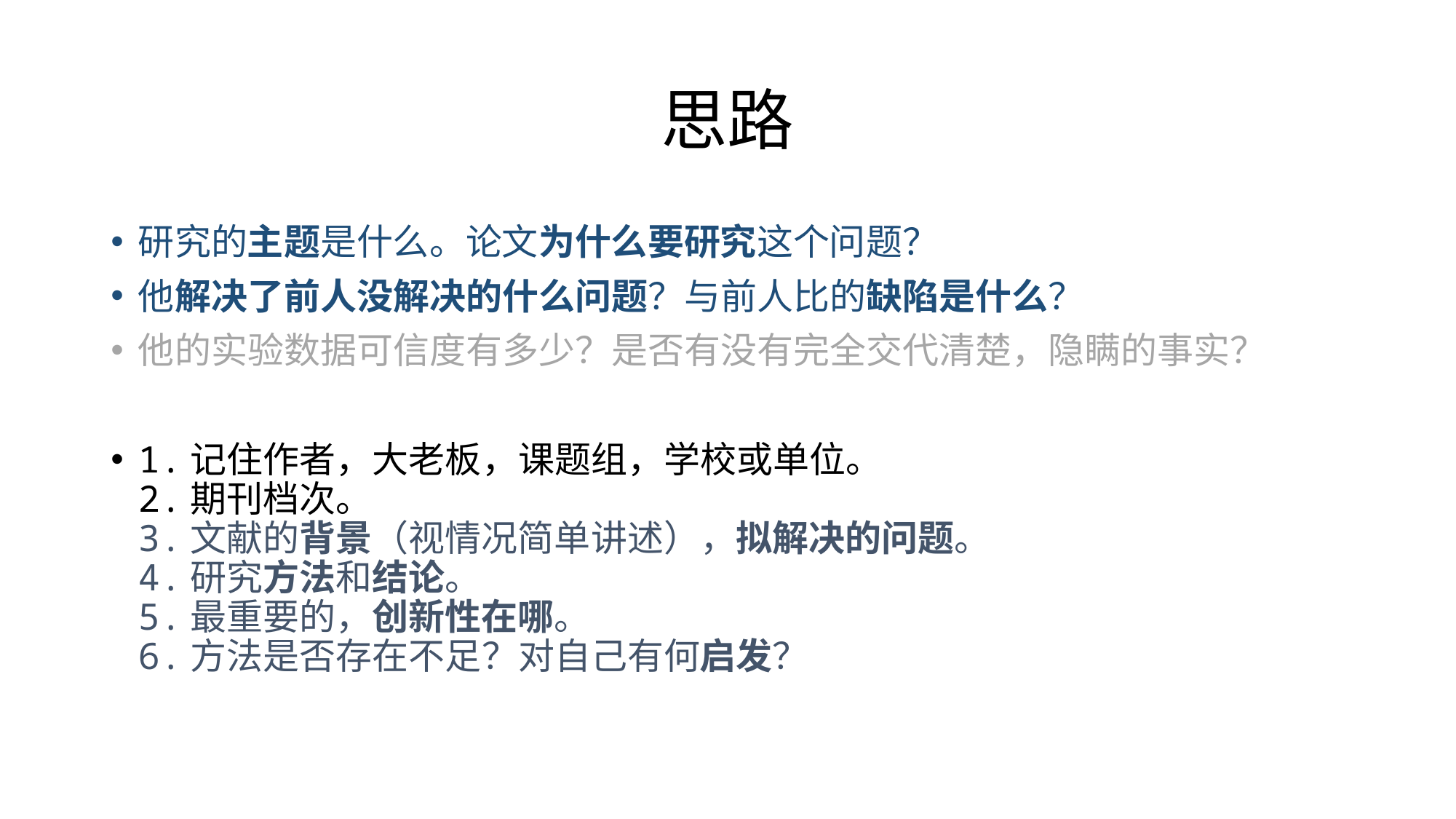

# 思路
研究的主题是什么。论文为什么要研究这个问题？
他解决了前人没解决的什么问题？与前人比的缺陷是什么？
他的实验数据可信度有多少？是否有没有完全交代清楚，隐瞒的事实？

1.记住作者，大老板，课题组，学校或单位。
2.期刊档次。
3.文献的背景（视情况简单讲述），拟解决的问题。
4.研究方法和结论。
5.最重要的，创新性在哪。
6.方法是否存在不足？对自己有何启发？